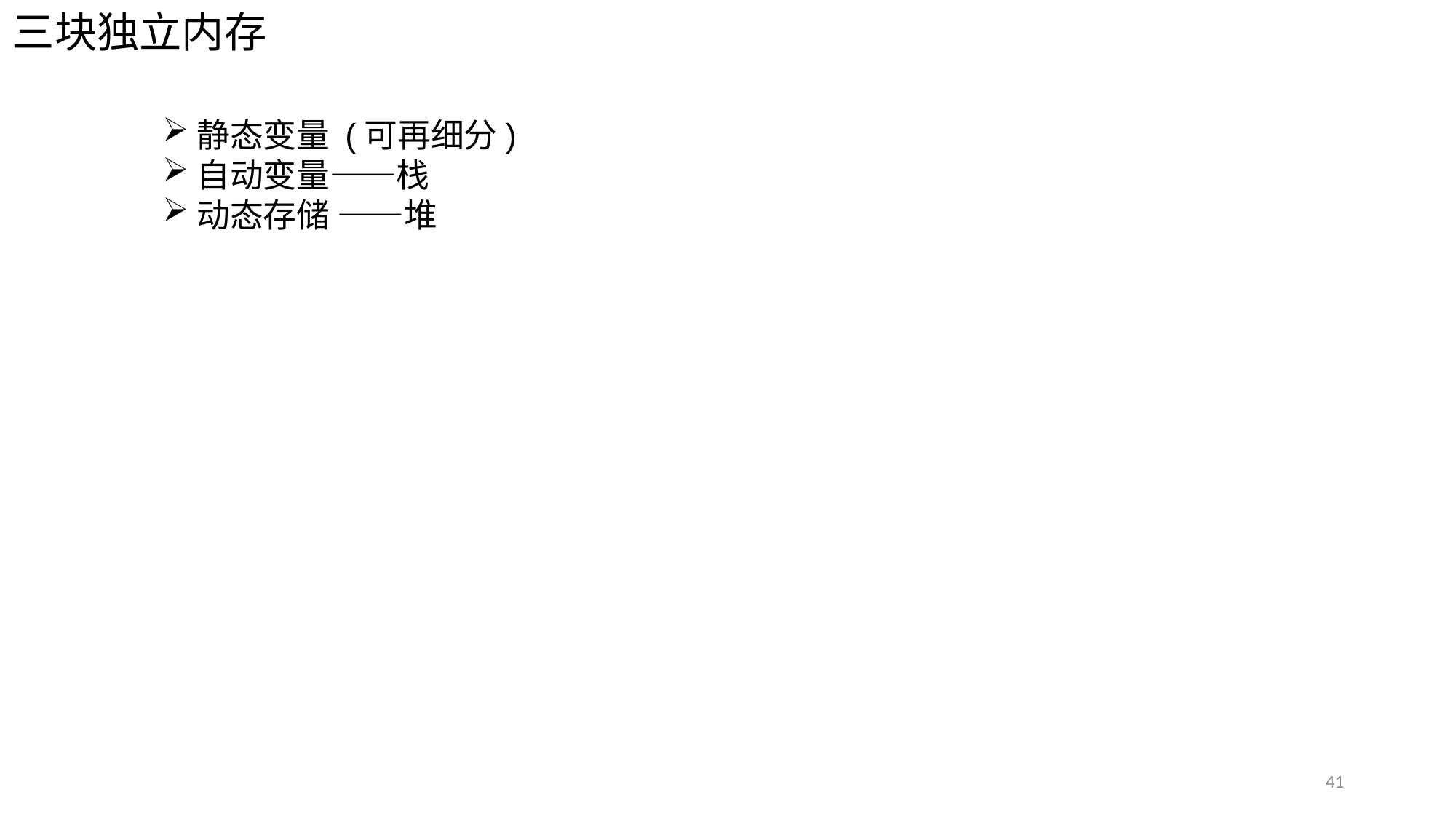

三块独立内存
静态变量 (可再细分)
自动变量——栈
动态存储 ——堆
41